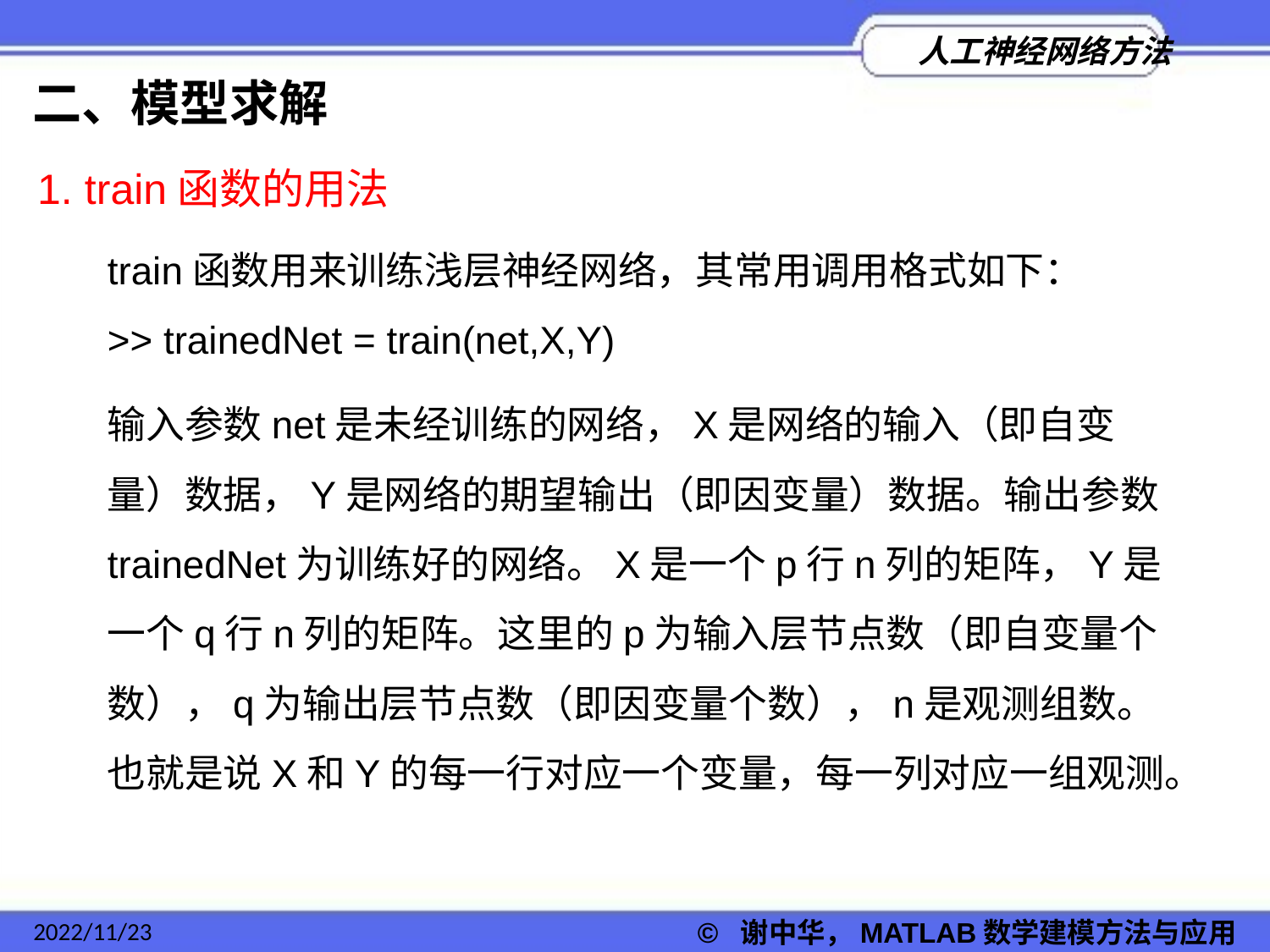

二、模型求解
1. train函数的用法
train函数用来训练浅层神经网络，其常用调用格式如下：
>> trainedNet = train(net,X,Y)
输入参数net是未经训练的网络，X是网络的输入（即自变量）数据，Y是网络的期望输出（即因变量）数据。输出参数trainedNet为训练好的网络。X是一个p行n列的矩阵，Y是一个q行n列的矩阵。这里的p为输入层节点数（即自变量个数），q为输出层节点数（即因变量个数），n是观测组数。也就是说X和Y的每一行对应一个变量，每一列对应一组观测。

2022/11/23
©  谢中华，MATLAB数学建模方法与应用